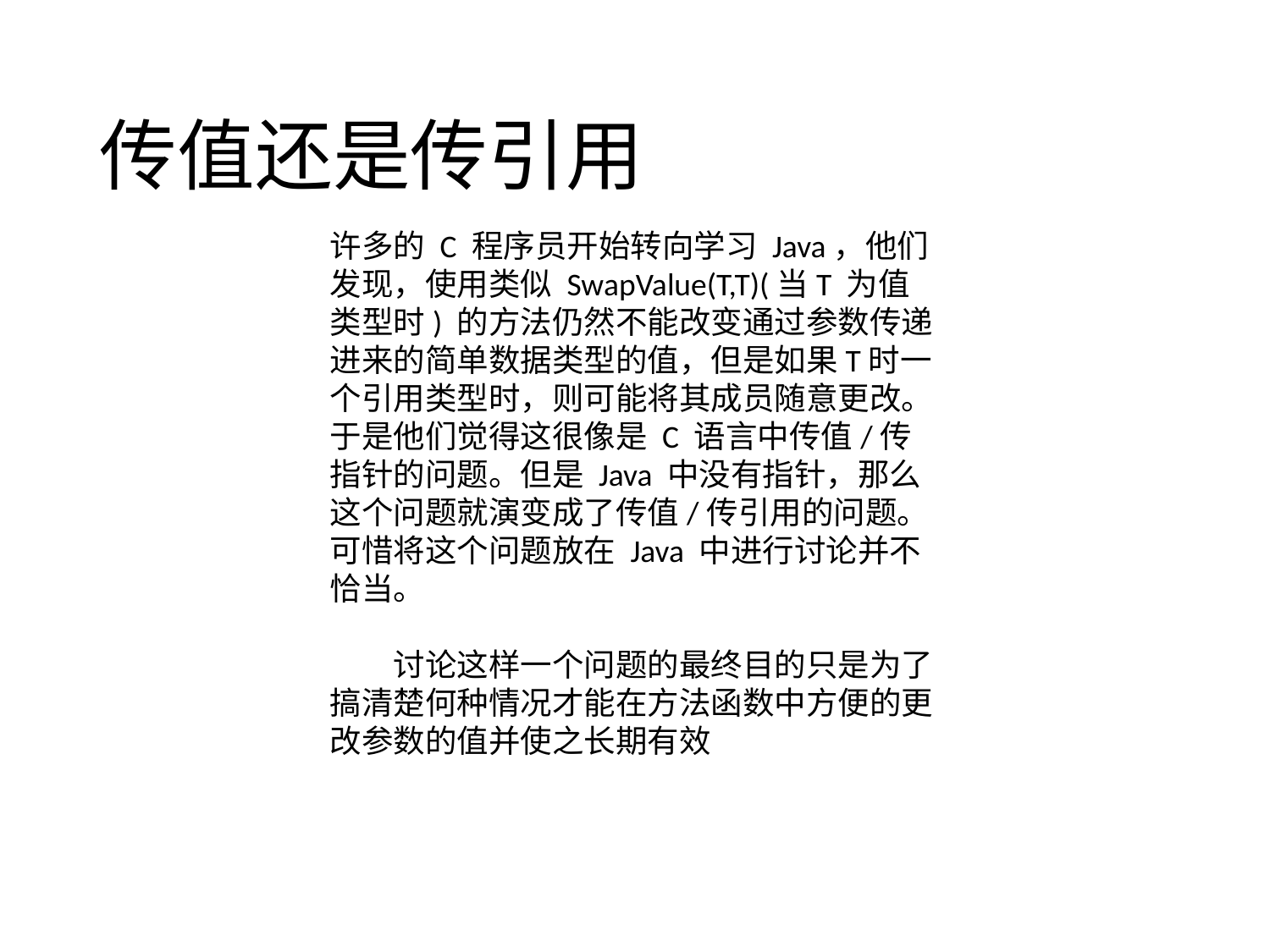

传值还是传引用
许多的 C 程序员开始转向学习 Java，他们发现，使用类似 SwapValue(T,T)(当T 为值类型时) 的方法仍然不能改变通过参数传递进来的简单数据类型的值，但是如果T时一个引用类型时，则可能将其成员随意更改。于是他们觉得这很像是 C 语言中传值/传指针的问题。但是 Java 中没有指针，那么这个问题就演变成了传值/传引用的问题。可惜将这个问题放在 Java 中进行讨论并不恰当。

　　讨论这样一个问题的最终目的只是为了搞清楚何种情况才能在方法函数中方便的更改参数的值并使之长期有效